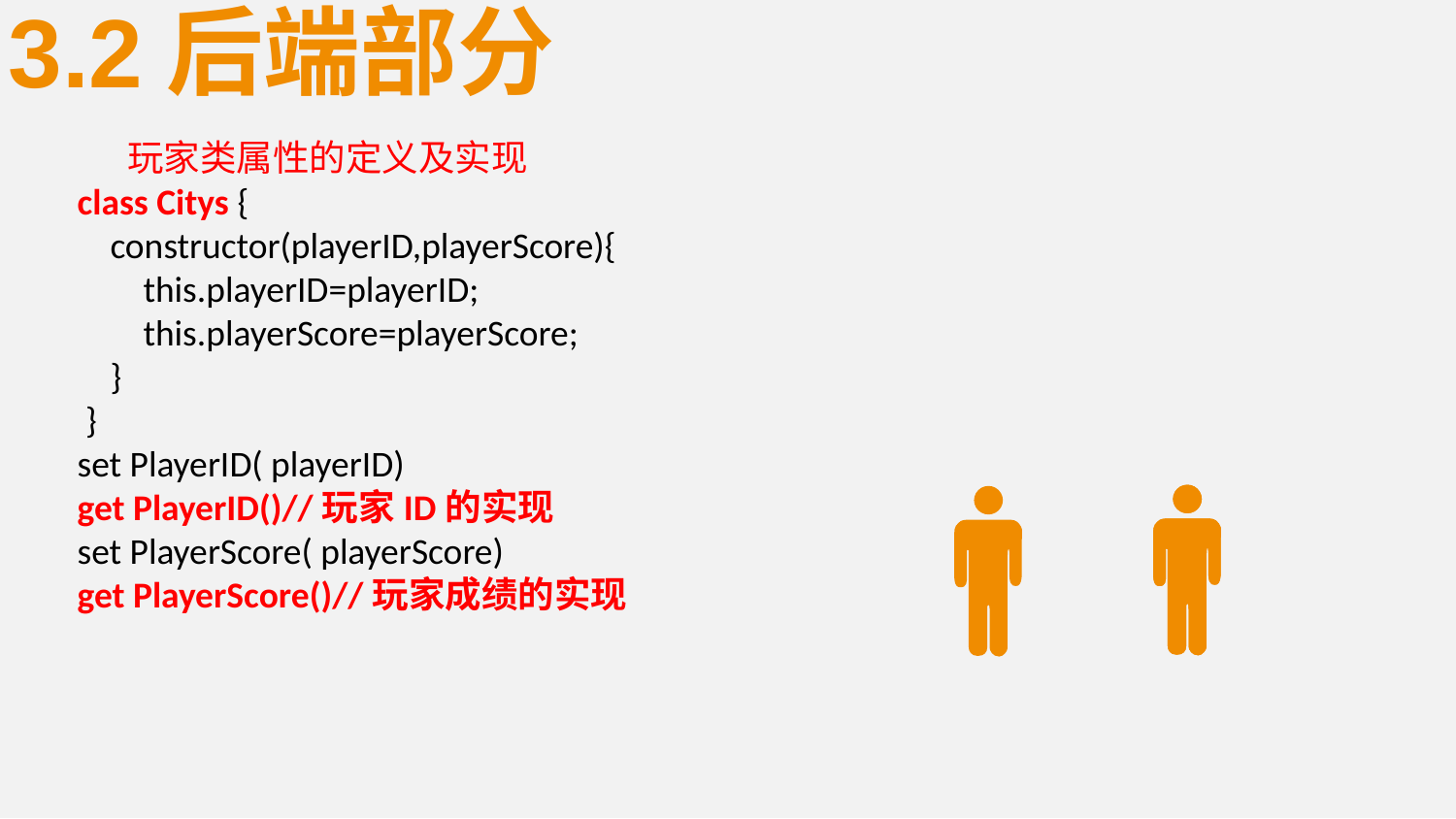

3.2后端部分
     玩家类属性的定义及实现
class Citys {
    constructor(playerID,playerScore){
        this.playerID=playerID;
        this.playerScore=playerScore;
    }
 }
set PlayerID( playerID)
get PlayerID()//玩家ID的实现
set PlayerScore( playerScore)
get PlayerScore()//玩家成绩的实现